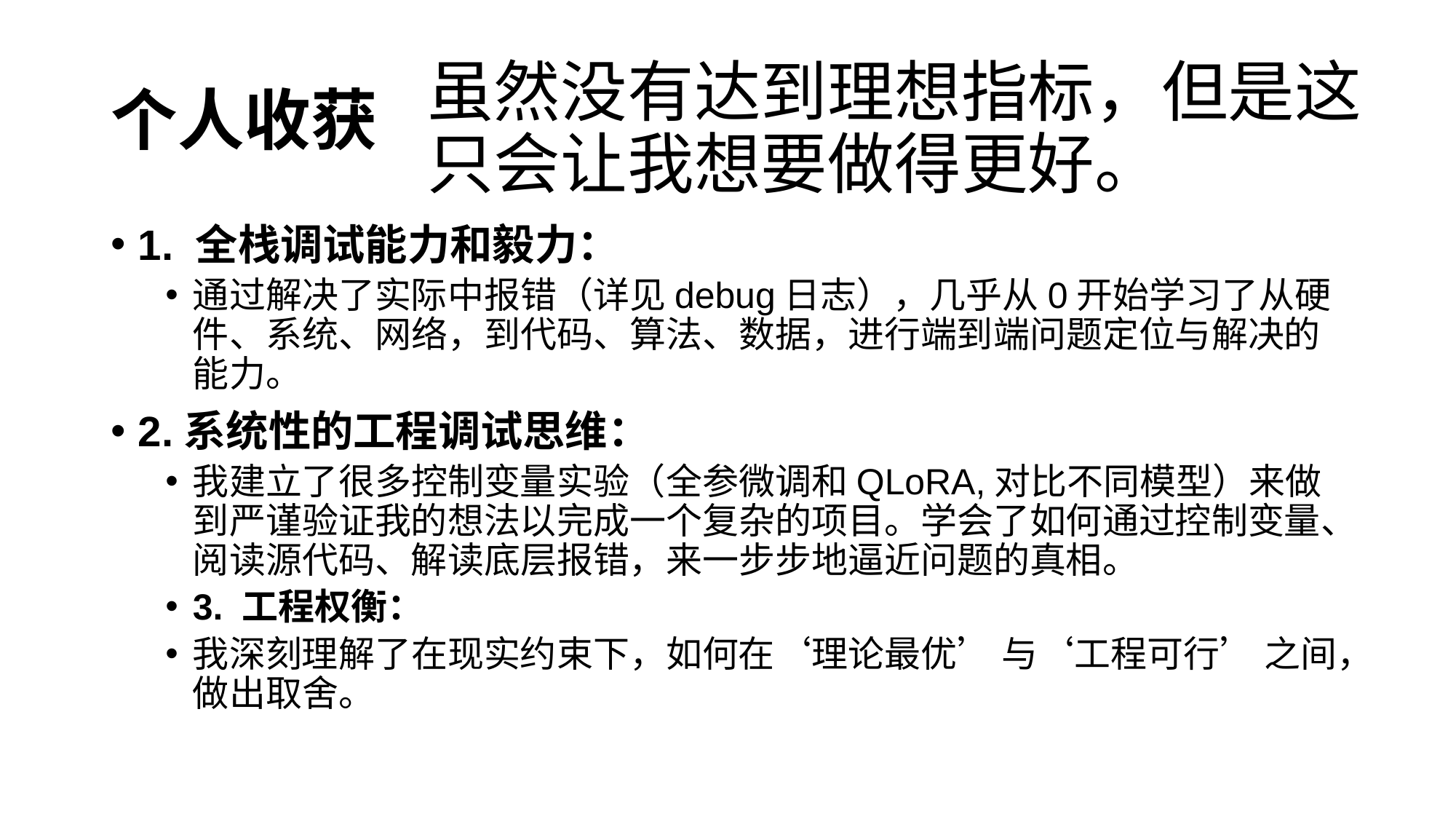

# 个人收获
虽然没有达到理想指标，但是这只会让我想要做得更好。
1. 全栈调试能力和毅力：
通过解决了实际中报错（详见debug日志），几乎从0开始学习了从硬件、系统、网络，到代码、算法、数据，进行端到端问题定位与解决的能力。
2.系统性的工程调试思维：
我建立了很多控制变量实验（全参微调和QLoRA,对比不同模型）来做到严谨验证我的想法以完成一个复杂的项目。学会了如何通过控制变量、阅读源代码、解读底层报错，来一步步地逼近问题的真相。
3. 工程权衡：
我深刻理解了在现实约束下，如何在‘理论最优’ 与‘工程可行’ 之间，做出取舍。